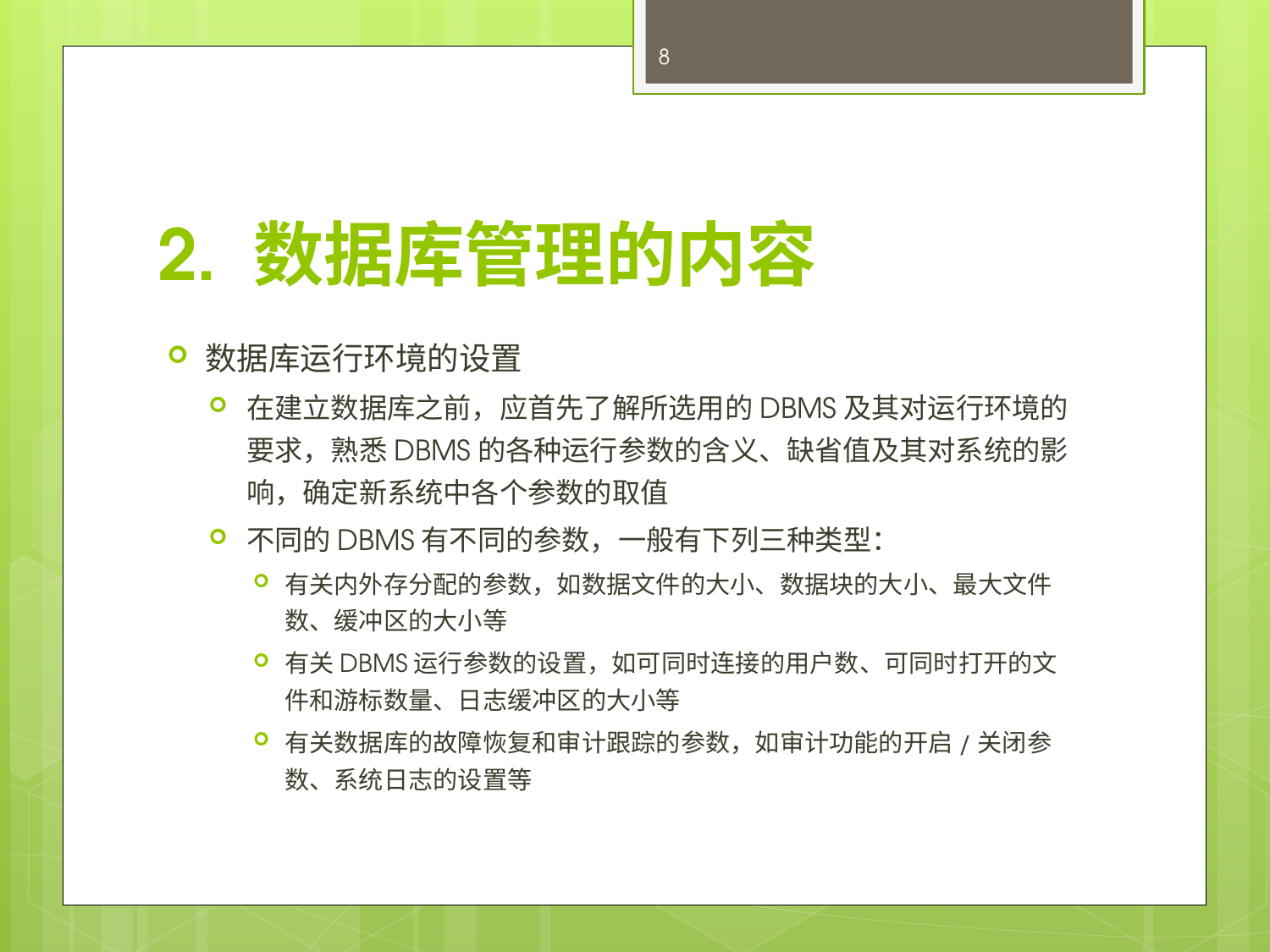

8
# 2. 数据库管理的内容
数据库运行环境的设置
在建立数据库之前，应首先了解所选用的DBMS及其对运行环境的要求，熟悉DBMS的各种运行参数的含义、缺省值及其对系统的影响，确定新系统中各个参数的取值
不同的DBMS有不同的参数，一般有下列三种类型：
有关内外存分配的参数，如数据文件的大小、数据块的大小、最大文件数、缓冲区的大小等
有关DBMS运行参数的设置，如可同时连接的用户数、可同时打开的文件和游标数量、日志缓冲区的大小等
有关数据库的故障恢复和审计跟踪的参数，如审计功能的开启/关闭参数、系统日志的设置等